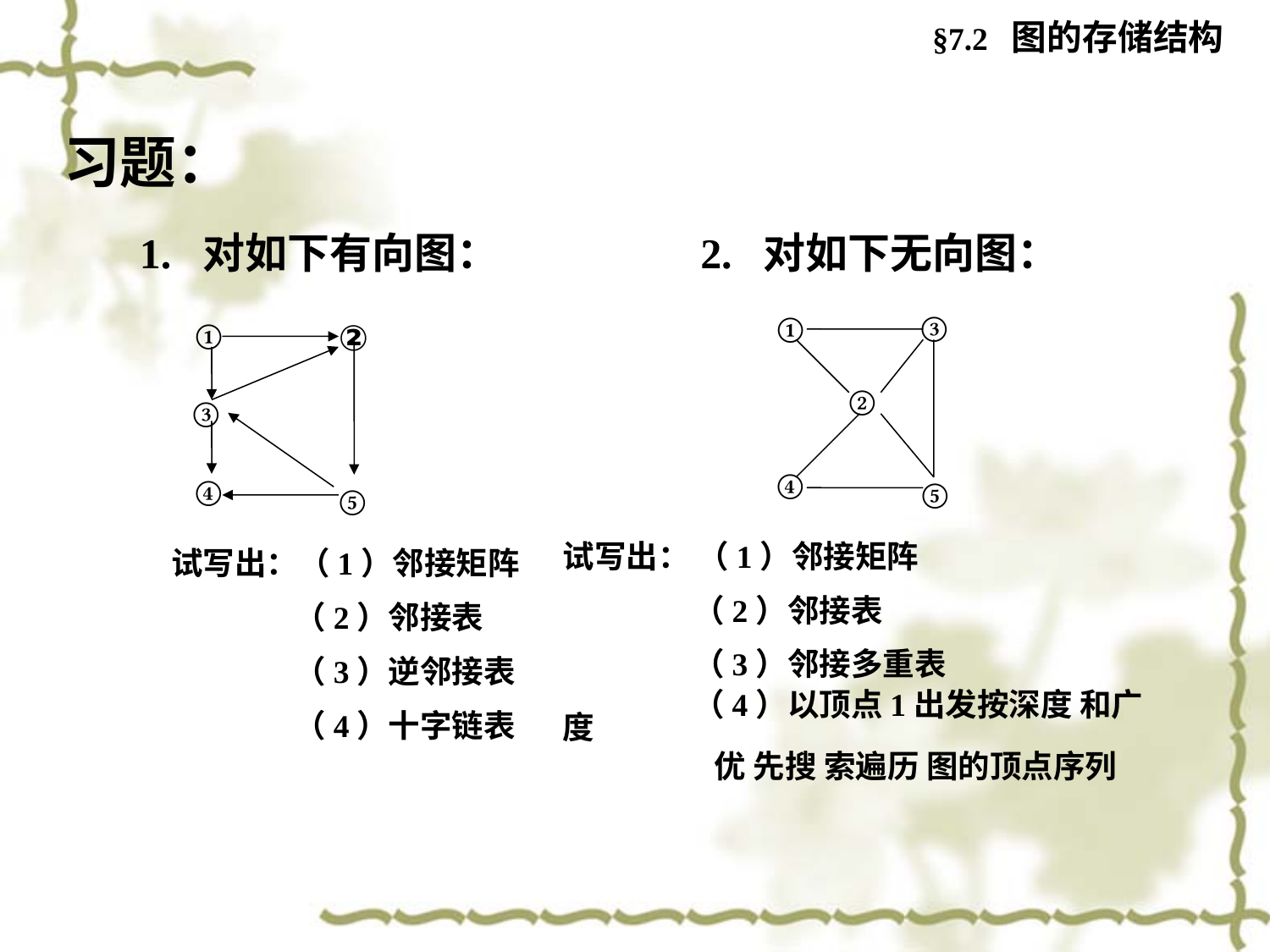

§7.2  图的存储结构
习题：
1.  对如下有向图：
2.  对如下无向图：
③
①

②

⑤
④

②
①

③

⑤
④

试写出： （1）邻接矩阵
                 （2）邻接表
                 （3）邻接多重表
                 （4）以顶点1出发按深度 和广度
                    优 先搜 索遍历 图的顶点序列
试写出：（1）邻接矩阵
                （2）邻接表
                （3）逆邻接表
                （4）十字链表